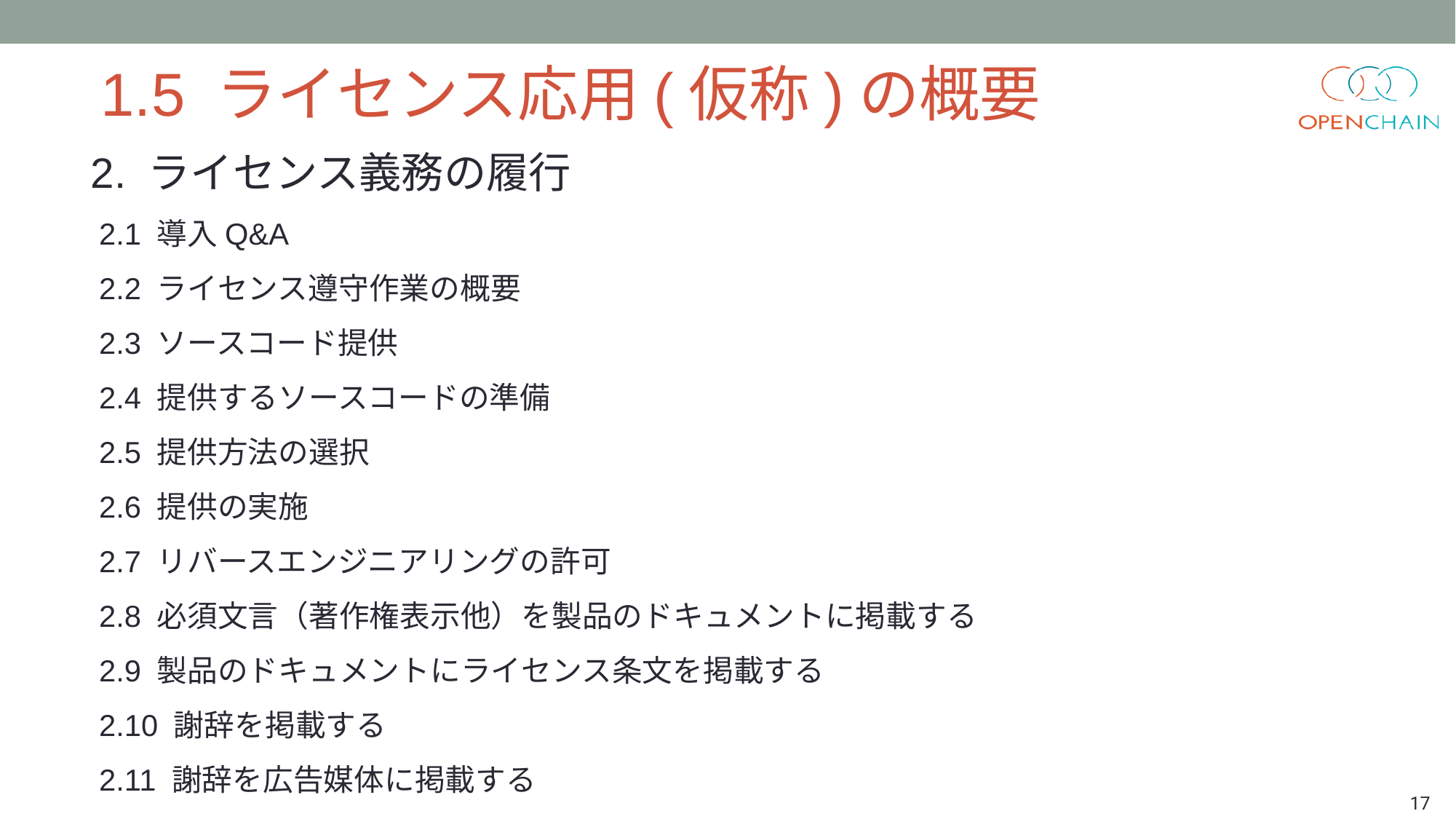

1.5 ライセンス応用(仮称)の概要
2. ライセンス義務の履行
 2.1 導入Q&A
 2.2 ライセンス遵守作業の概要
 2.3 ソースコード提供
 2.4 提供するソースコードの準備
 2.5 提供方法の選択
 2.6 提供の実施
 2.7 リバースエンジニアリングの許可
 2.8 必須文言（著作権表示他）を製品のドキュメントに掲載する
 2.9 製品のドキュメントにライセンス条文を掲載する
 2.10 謝辞を掲載する
 2.11 謝辞を広告媒体に掲載する
17